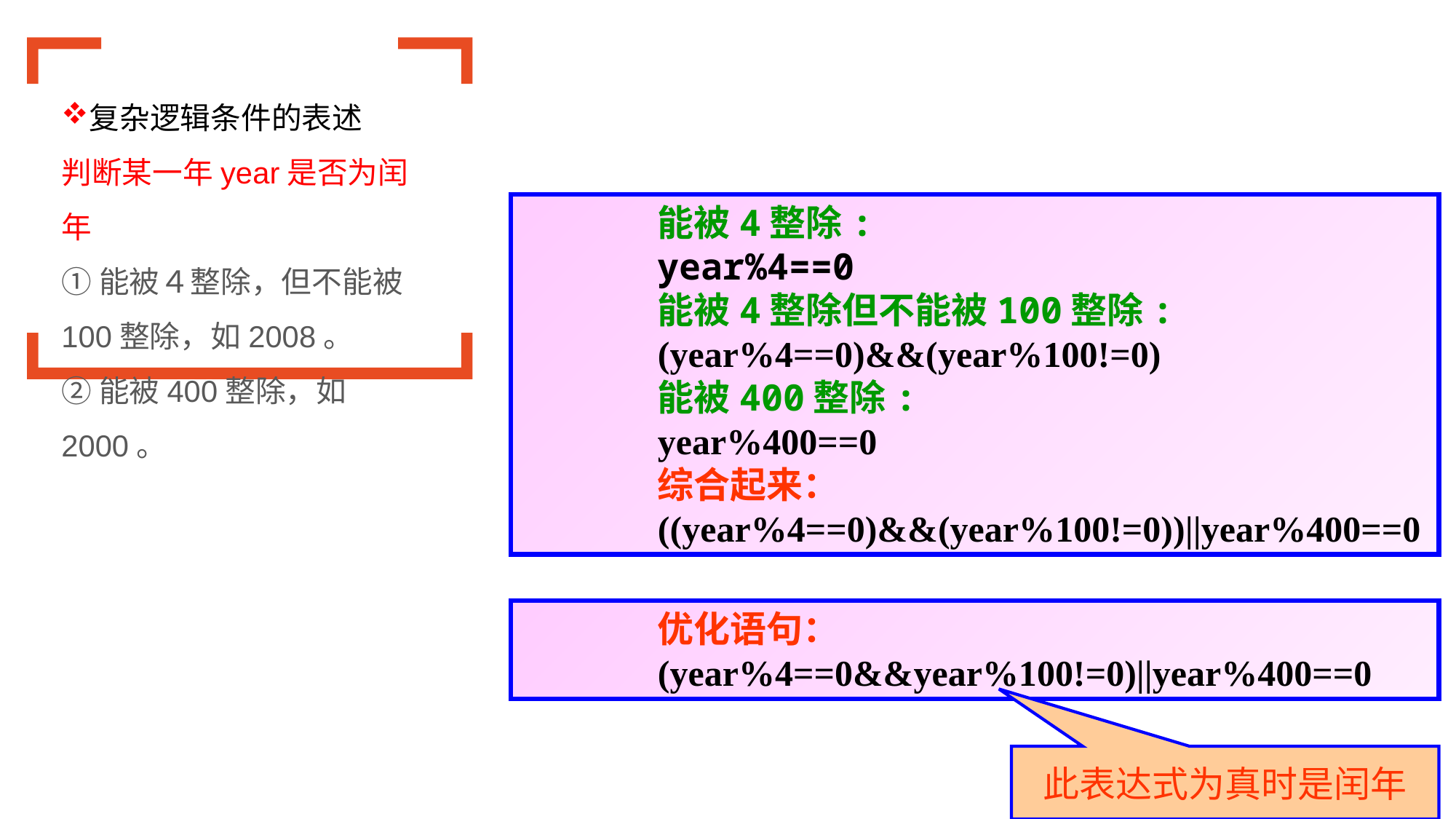

复杂逻辑条件的表述
判断某一年year是否为闰年
①能被４整除，但不能被100整除，如2008。
②能被400整除，如2000。
能被4整除:
year%4==0
能被4整除但不能被100整除:
(year%4==0)&&(year%100!=0)
能被400整除:
year%400==0
综合起来：
((year%4==0)&&(year%100!=0))||year%400==0
优化语句：
(year%4==0&&year%100!=0)||year%400==0
此表达式为真时是闰年